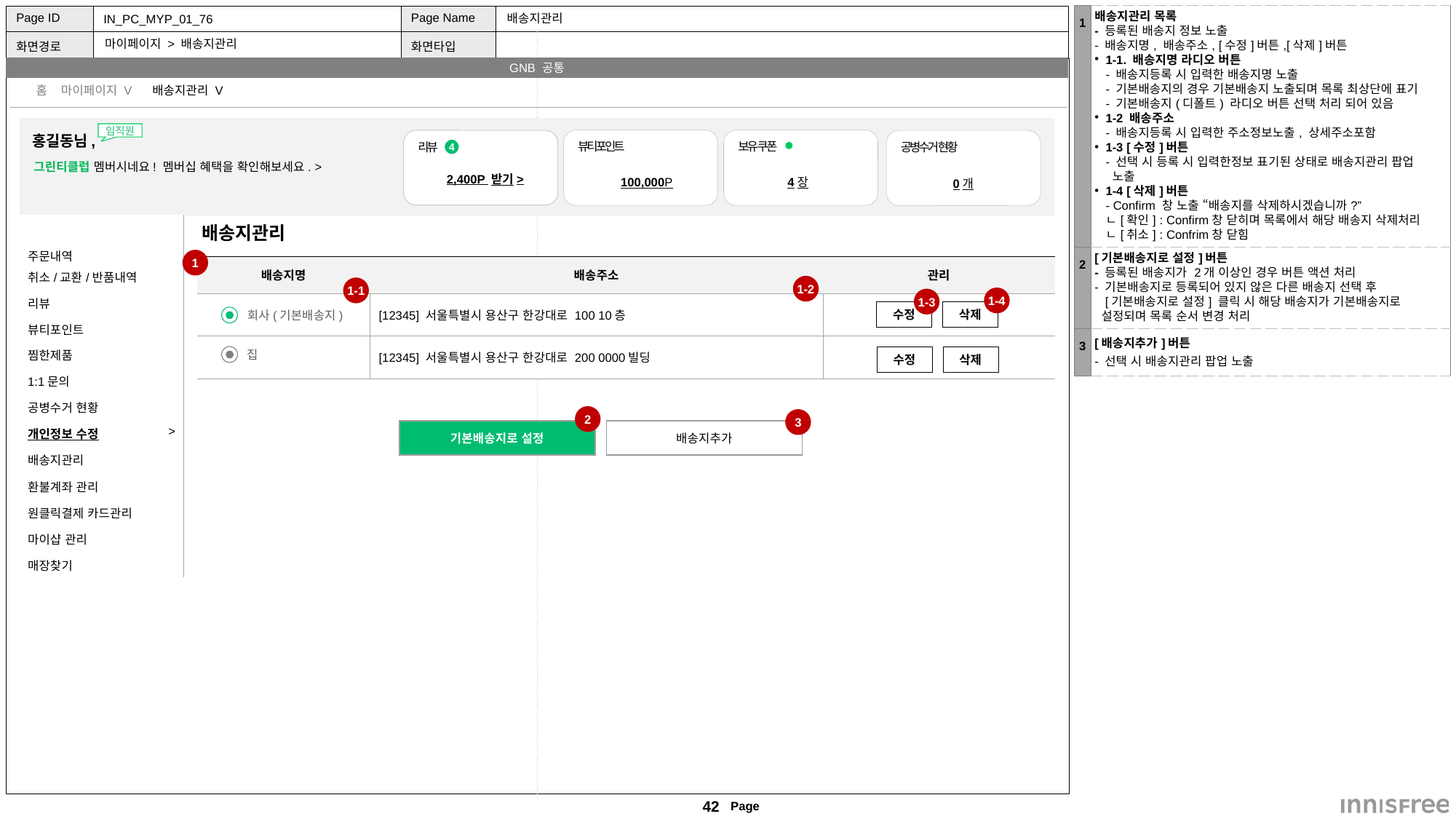

| 1 | 배송지관리 목록 - 등록된 배송지 정보 노출 - 배송지명, 배송주소, [수정]버튼,[삭제]버튼 1-1. 배송지명 라디오 버튼 - 배송지등록 시 입력한 배송지명 노출 - 기본배송지의 경우 기본배송지 노출되며 목록 최상단에 표기 - 기본배송지(디폴트) 라디오 버튼 선택 처리 되어 있음 1-2 배송주소 - 배송지등록 시 입력한 주소정보노출, 상세주소포함 1-3 [수정]버튼 - 선택 시 등록 시 입력한정보 표기된 상태로 배송지관리 팝업 노출 1-4 [삭제]버튼 - Confirm 창 노출 “배송지를 삭제하시겠습니까?” ㄴ[확인] : Confirm창 닫히며 목록에서 해당 배송지 삭제처리 ㄴ[취소] : Confrim창 닫힘 |
| --- | --- |
| 2 | [기본배송지로 설정]버튼 - 등록된 배송지가 2개 이상인 경우 버튼 액션 처리 - 기본배송지로 등록되어 있지 않은 다른 배송지 선택 후 [기본배송지로 설정] 클릭 시 해당 배송지가 기본배송지로 설정되며 목록 순서 변경 처리 |
| 3 | [배송지추가]버튼 - 선택 시 배송지관리 팝업 노출 |
IN_PC_MYP_01_76
# 배송지관리
마이페이지 > 배송지관리
GNB 공통
홈    마이페이지 V     배송지관리 V

임직원
홍길동님,
뷰티포인트
보유 쿠폰
리뷰
공병수거 현황
4

그린티클럽 멤버시네요! 멤버십 혜택을 확인해보세요. >
2,400P 받기>
100,000P
4장
0개
| 주문내역 |  |
| --- | --- |
| 취소/교환/반품내역 |  |
| 리뷰 |  |
| 뷰티포인트 |  |
| 찜한제품 |  |
| 1:1문의 |  |
| 공병수거 현황 |  |
| 개인정보 수정 | > |
| 배송지관리 |  |
| 환불계좌 관리 |  |
| 원클릭결제 카드관리 |  |
| 마이샵 관리 |  |
| 매장찾기 |  |
배송지관리
1
| 배송지명 | 배송주소 | 관리 |
| --- | --- | --- |
|  | [12345] 서울특별시 용산구 한강대로 100 10층 |  |
|  | [12345] 서울특별시 용산구 한강대로 200 0000빌딩 |  |
1-2
1-1
1-4
1-3
삭제
수정
회사(기본배송지)

집

삭제
수정

2
3
기본배송지로 설정
배송지추가